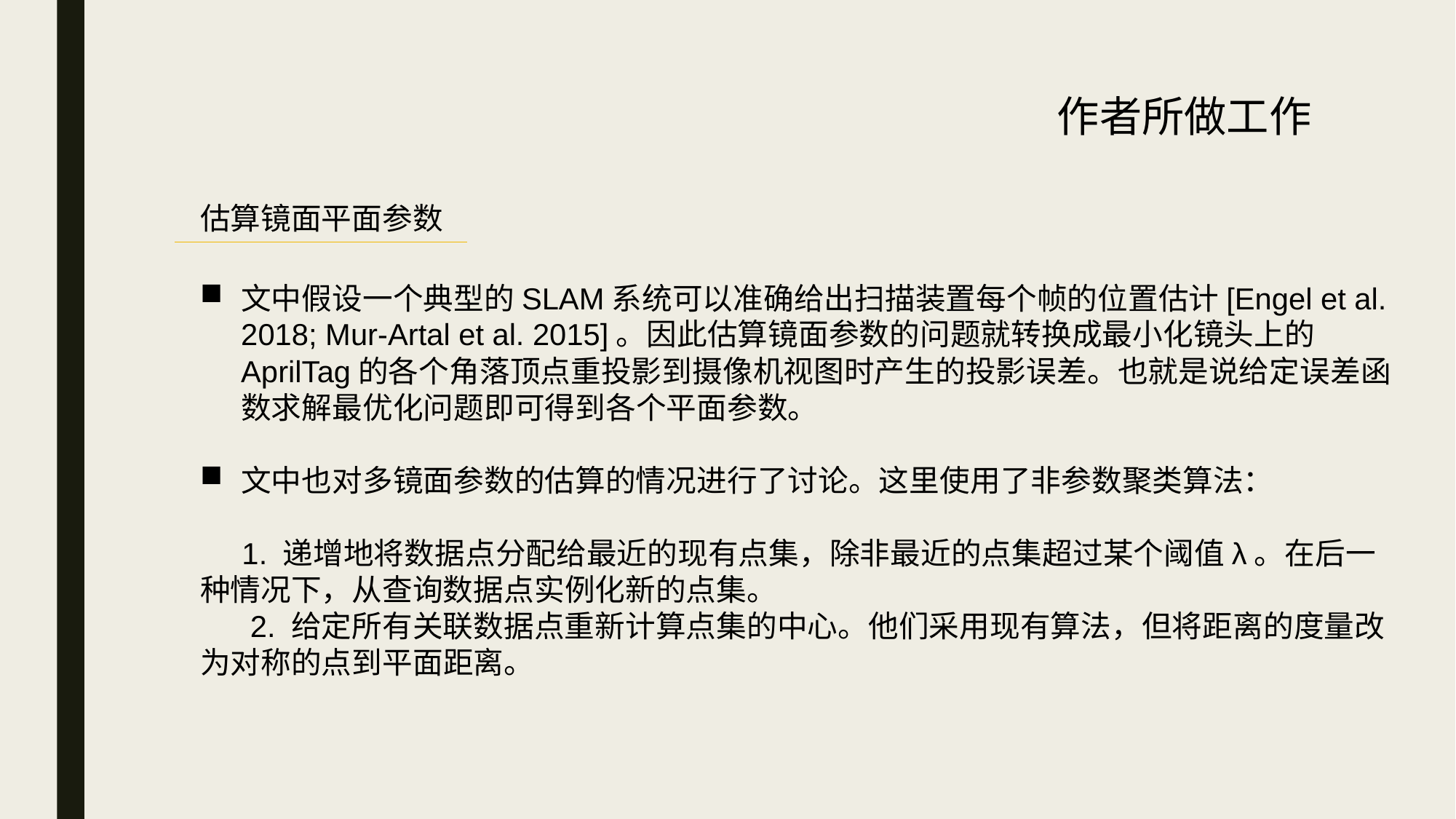

作者所做工作
估算镜面平面参数
文中假设一个典型的SLAM系统可以准确给出扫描装置每个帧的位置估计[Engel et al. 2018; Mur-Artal et al. 2015]。因此估算镜面参数的问题就转换成最小化镜头上的AprilTag的各个角落顶点重投影到摄像机视图时产生的投影误差。也就是说给定误差函数求解最优化问题即可得到各个平面参数。

文中也对多镜面参数的估算的情况进行了讨论。这里使用了非参数聚类算法：

     1. 递增地将数据点分配给最近的现有点集，除非最近的点集超过某个阈值λ。在后一   种情况下，从查询数据点实例化新的点集。
      2. 给定所有关联数据点重新计算点集的中心。他们采用现有算法，但将距离的度量改为对称的点到平面距离。